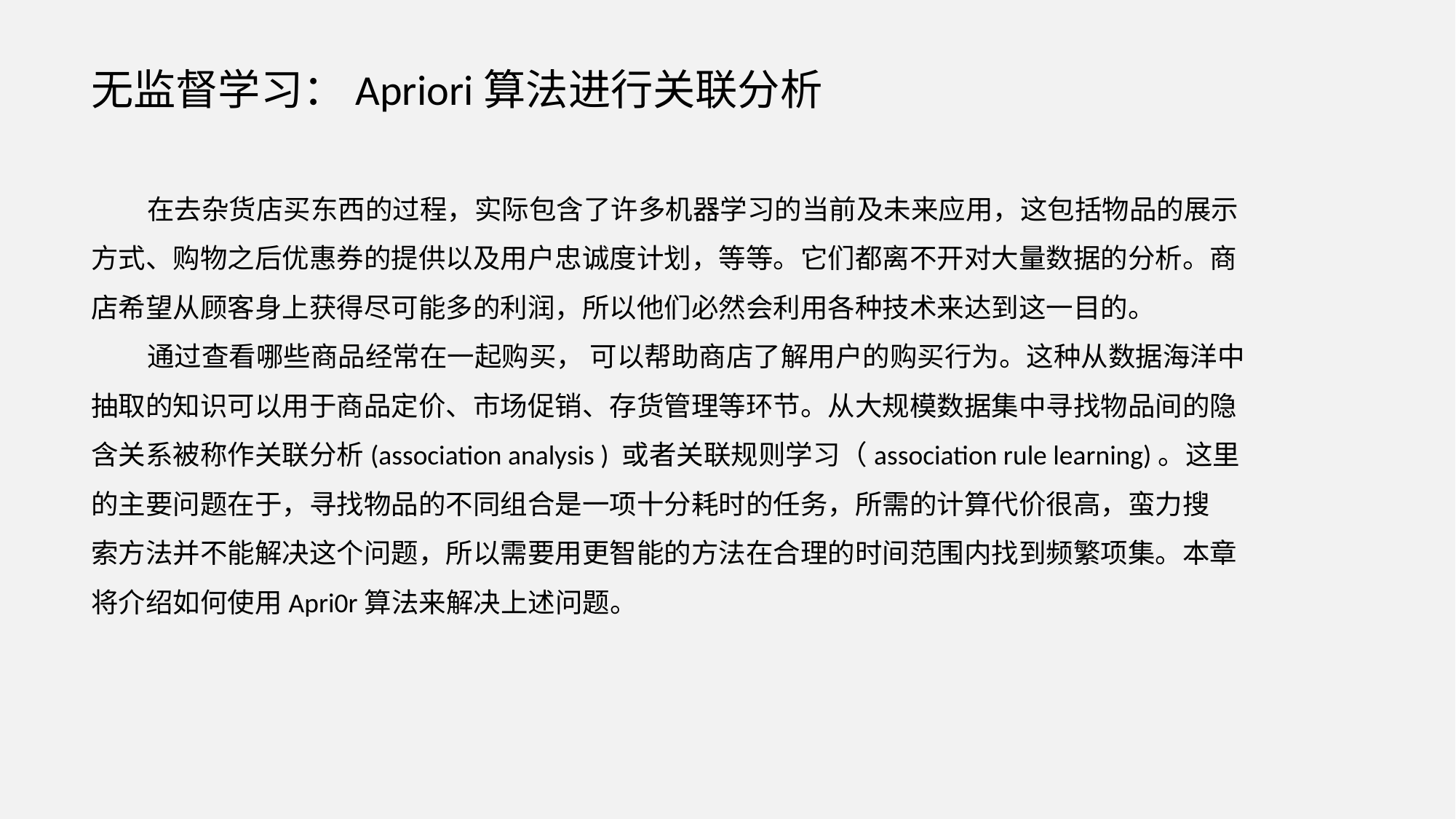

无监督学习：Apriori算法进行关联分析
        在去杂货店买东西的过程，实际包含了许多机器学习的当前及未来应用，这包括物品的展示方式、购物之后优惠券的提供以及用户忠诚度计划，等等。它们都离不开对大量数据的分析。商店希望从顾客身上获得尽可能多的利润，所以他们必然会利用各种技术来达到这一目的。
        通过查看哪些商品经常在一起购买， 可以帮助商店了解用户的购买行为。这种从数据海洋中
抽取的知识可以用于商品定价、市场促销、存货管理等环节。从大规模数据集中寻找物品间的隐
含关系被称作关联分析(association analysis ) 或者关联规则学习（association rule learning)。这里的主要问题在于，寻找物品的不同组合是一项十分耗时的任务，所需的计算代价很高，蛮力搜
索方法并不能解决这个问题，所以需要用更智能的方法在合理的时间范围内找到频繁项集。本章
将介绍如何使用Apri0r算法来解决上述问题。